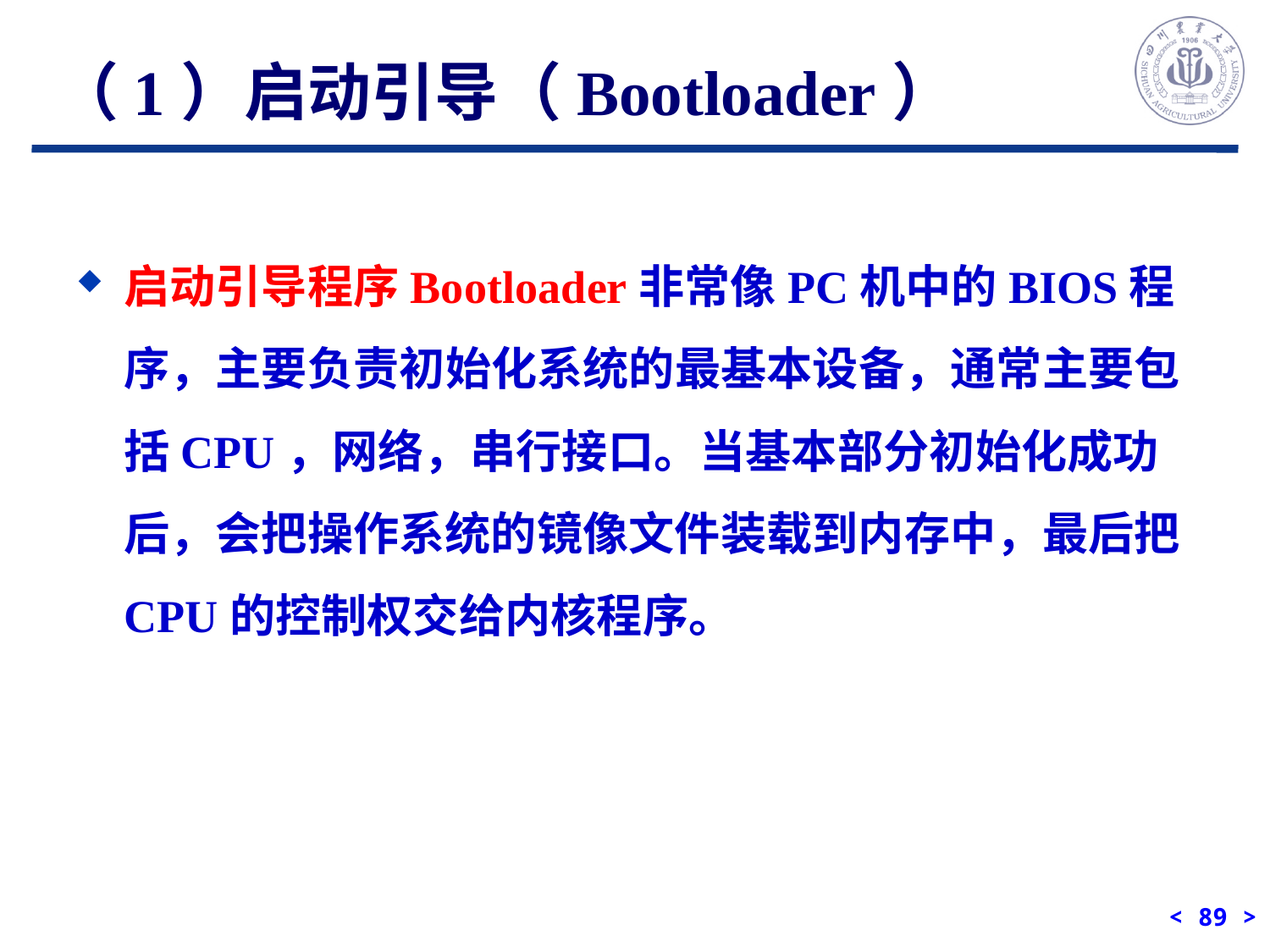

# （1）启动引导（Bootloader）
启动引导程序Bootloader非常像PC机中的BIOS程序，主要负责初始化系统的最基本设备，通常主要包括CPU，网络，串行接口。当基本部分初始化成功后，会把操作系统的镜像文件装载到内存中，最后把CPU的控制权交给内核程序。